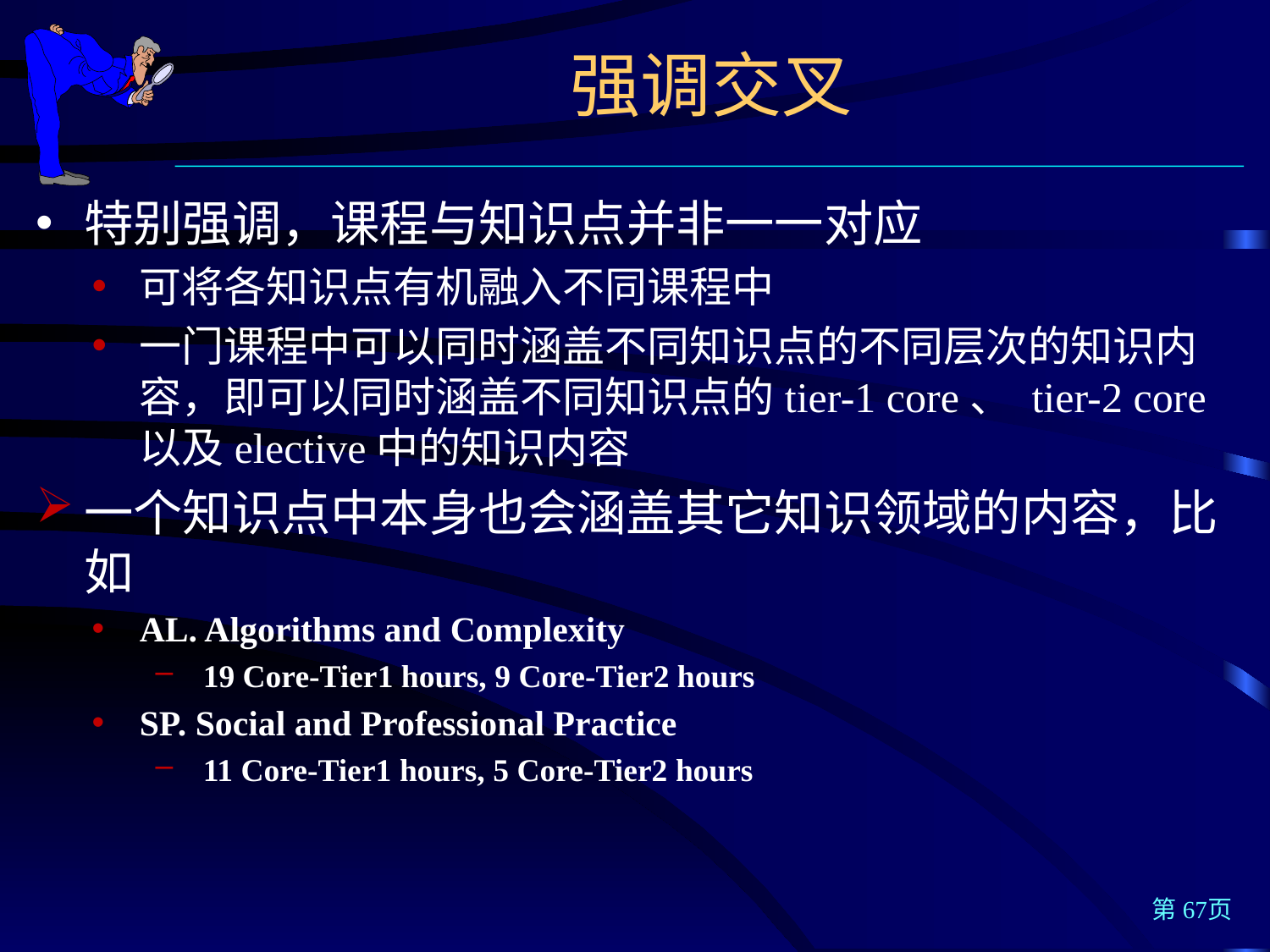

强调交叉
特别强调，课程与知识点并非一一对应
可将各知识点有机融入不同课程中
一门课程中可以同时涵盖不同知识点的不同层次的知识内容，即可以同时涵盖不同知识点的tier-1 core、 tier-2 core以及elective中的知识内容
一个知识点中本身也会涵盖其它知识领域的内容，比如
AL. Algorithms and Complexity
19 Core-Tier1 hours, 9 Core-Tier2 hours
SP. Social and Professional Practice
11 Core-Tier1 hours, 5 Core-Tier2 hours
第67页